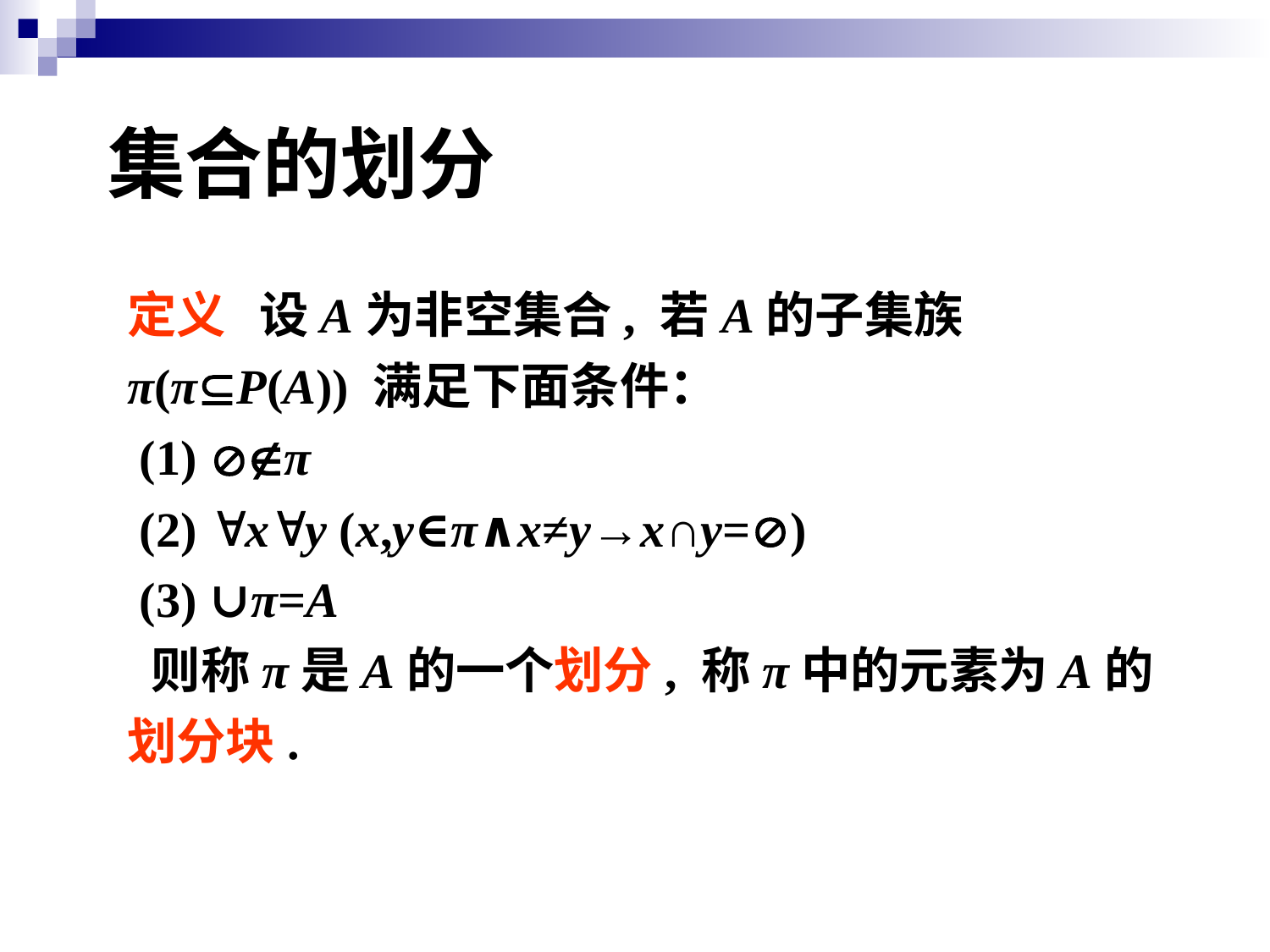

# 集合的划分
定义   设A为非空集合, 若A的子集族π(π⊆P(A)) 满足下面条件：
 (1) ∅∉π
 (2) ∀x∀y (x,y∈π∧x≠y→x∩y=∅)
 (3) ∪π=A
 则称π是A的一个划分, 称π中的元素为A的划分块.
9